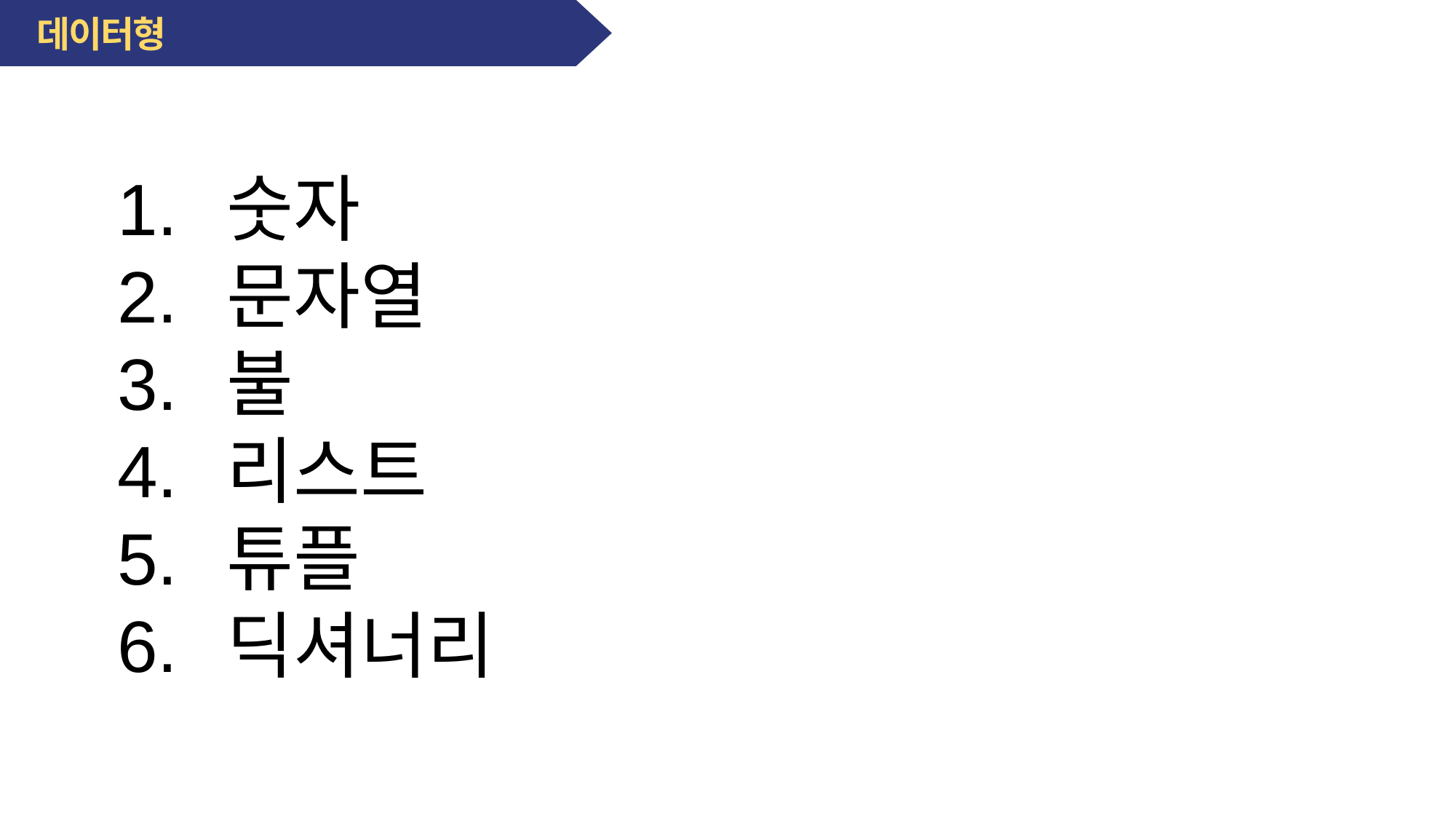

데이터형
숫자
문자열
불
리스트
튜플
딕셔너리